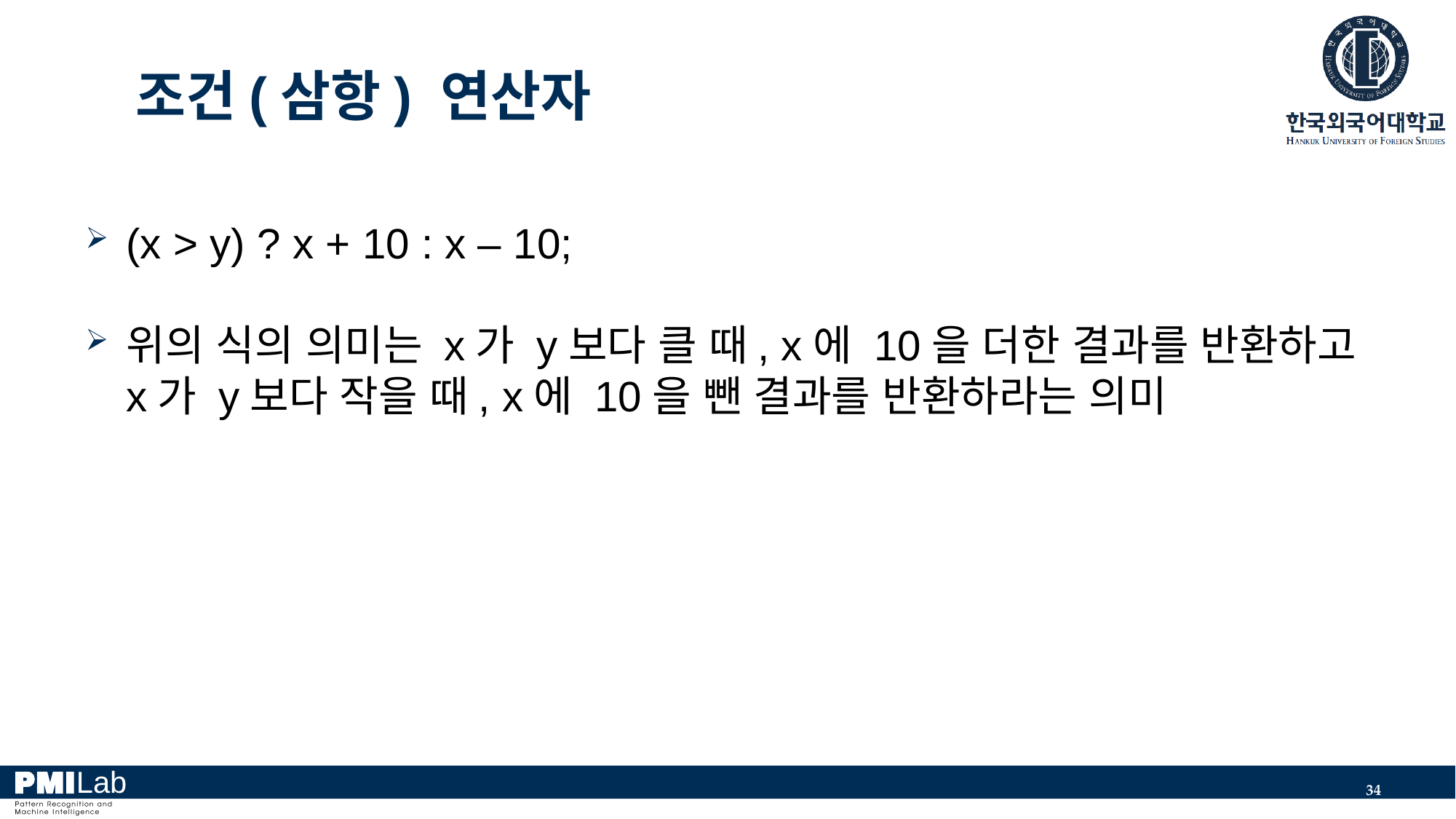

# 조건(삼항) 연산자

(x > y) ? x + 10 : x – 10;

위의 식의 의미는 x가 y보다 클 때, x에 10을 더한 결과를 반환하고
x가 y보다 작을 때, x에 10을 뺀 결과를 반환하라는 의미
34